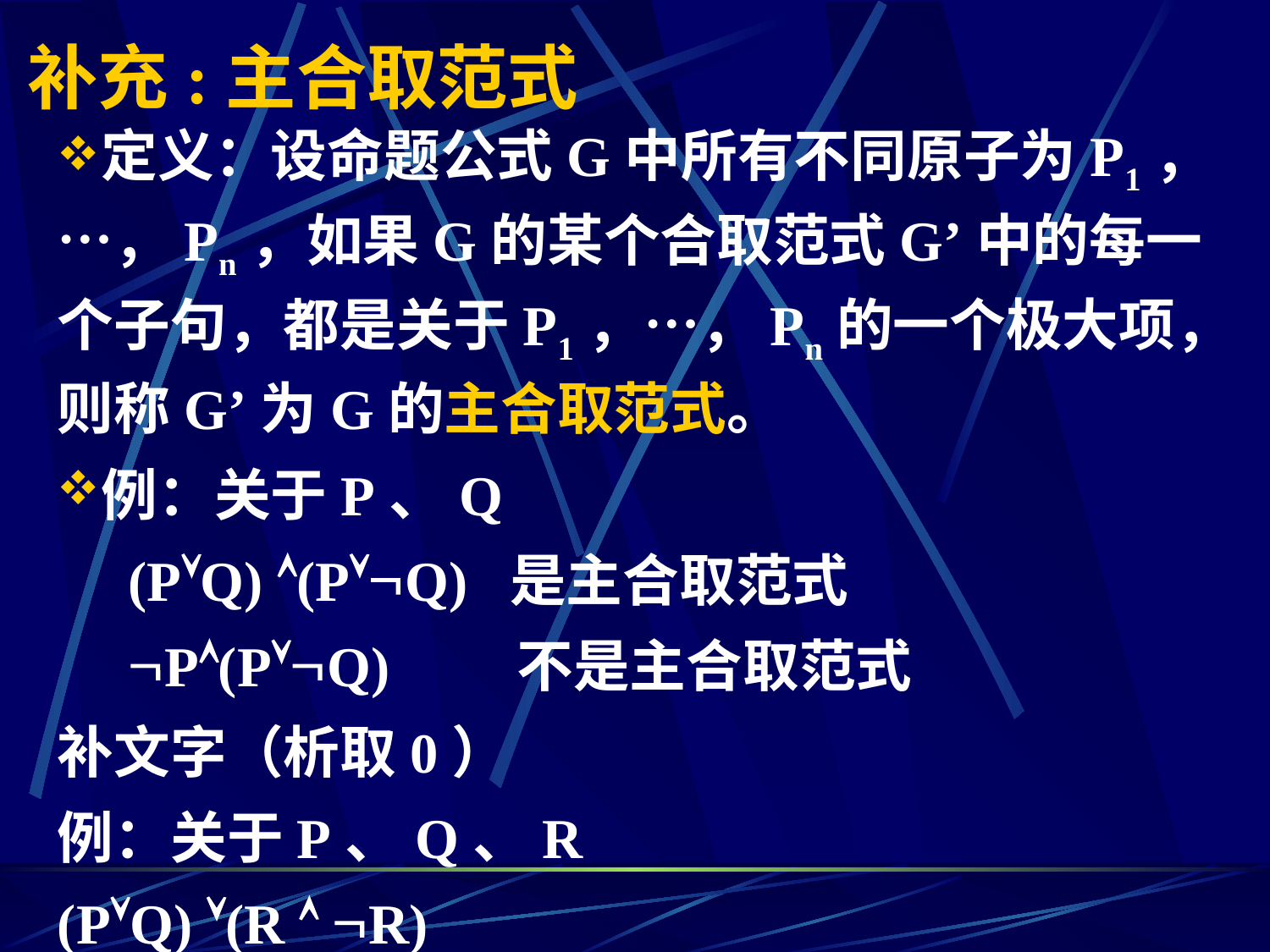

# 补充:主合取范式
定义：设命题公式G中所有不同原子为P1，…，Pn，如果G的某个合取范式G’中的每一个子句，都是关于P1，…，Pn的一个极大项，则称G’为G的主合取范式。
例：关于P、Q
     (P∨Q) ∧(P∨¬Q)  是主合取范式
     ¬P∧(P∨¬Q)        不是主合取范式
补文字（析取0）
例：关于P、Q、R
(P∨Q) ∨(R ∧ ¬R)
120